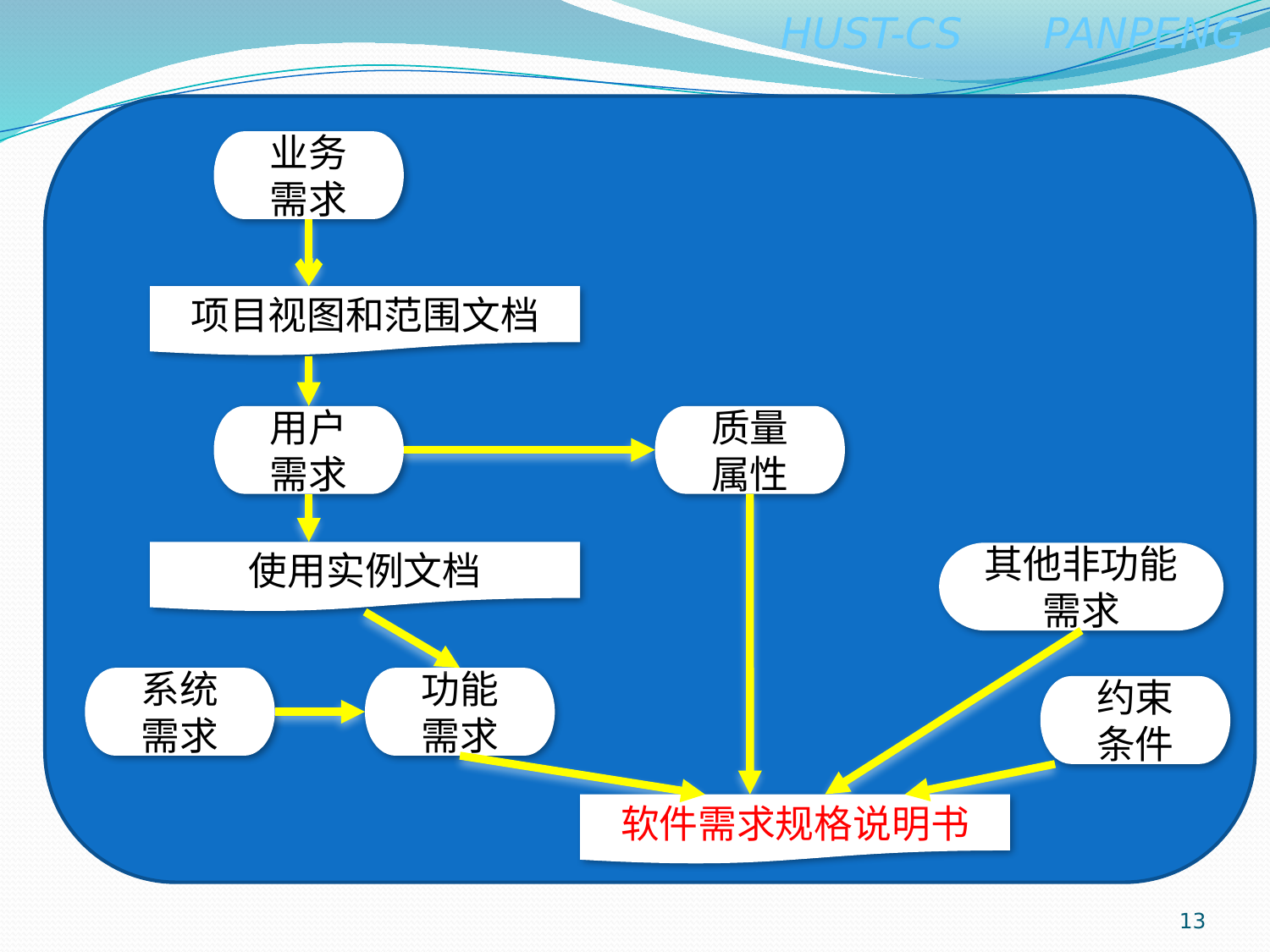

业务
需求
项目视图和范围文档
用户
需求
质量
属性
使用实例文档
其他非功能
需求
系统
需求
功能
需求
约束
条件
软件需求规格说明书
13